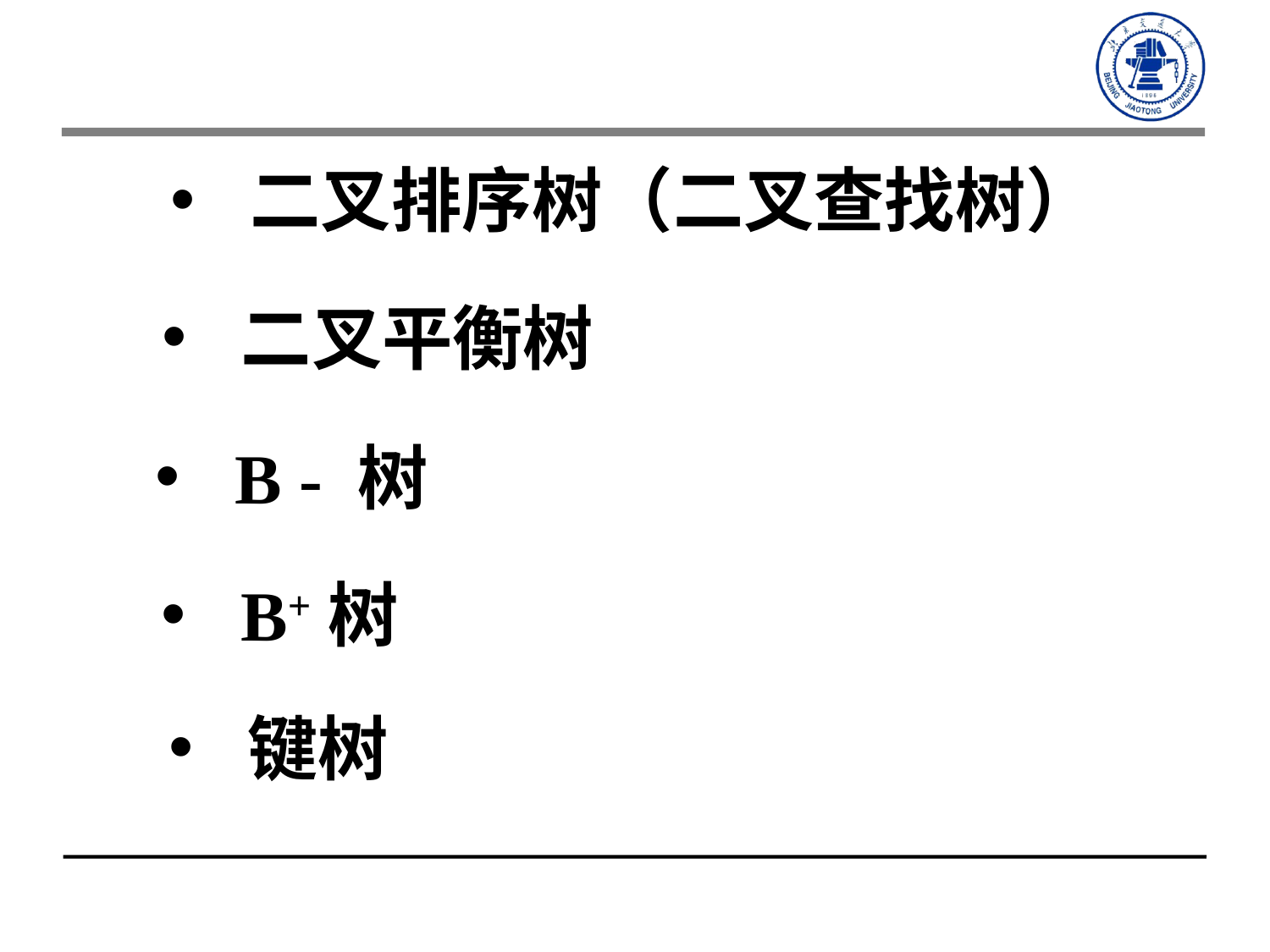

二叉排序树（二叉查找树）
二叉平衡树
B - 树
B+树
键树